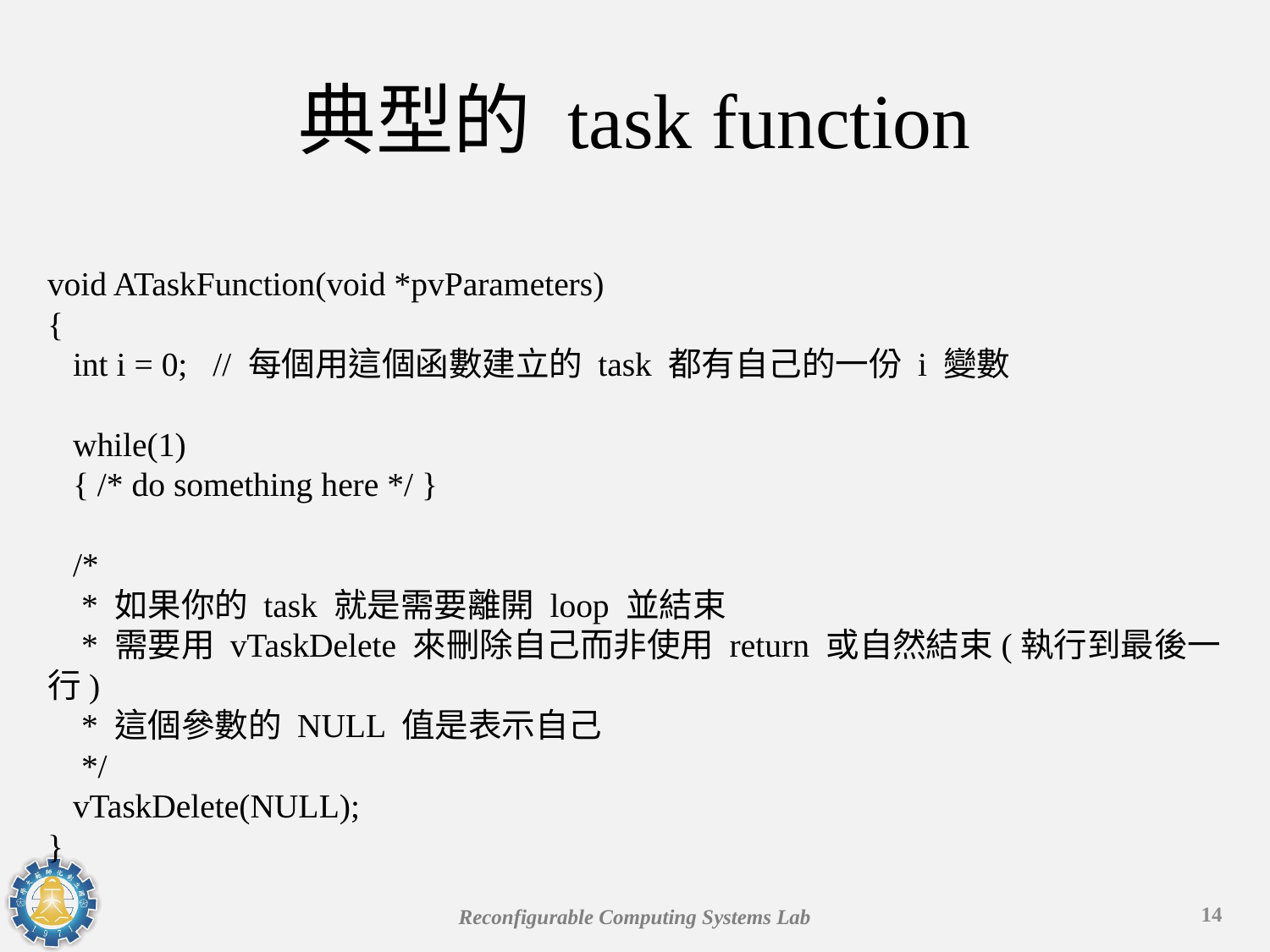

# 典型的 task function
void ATaskFunction(void *pvParameters)
{
   int i = 0;   // 每個用這個函數建立的 task 都有自己的一份 i 變數

   while(1)
   { /* do something here */ }

   /*
    * 如果你的 task 就是需要離開 loop 並結束
    * 需要用 vTaskDelete 來刪除自己而非使用 return 或自然結束(執行到最後一行)
    * 這個參數的 NULL 值是表示自己
    */
   vTaskDelete(NULL);
}
14